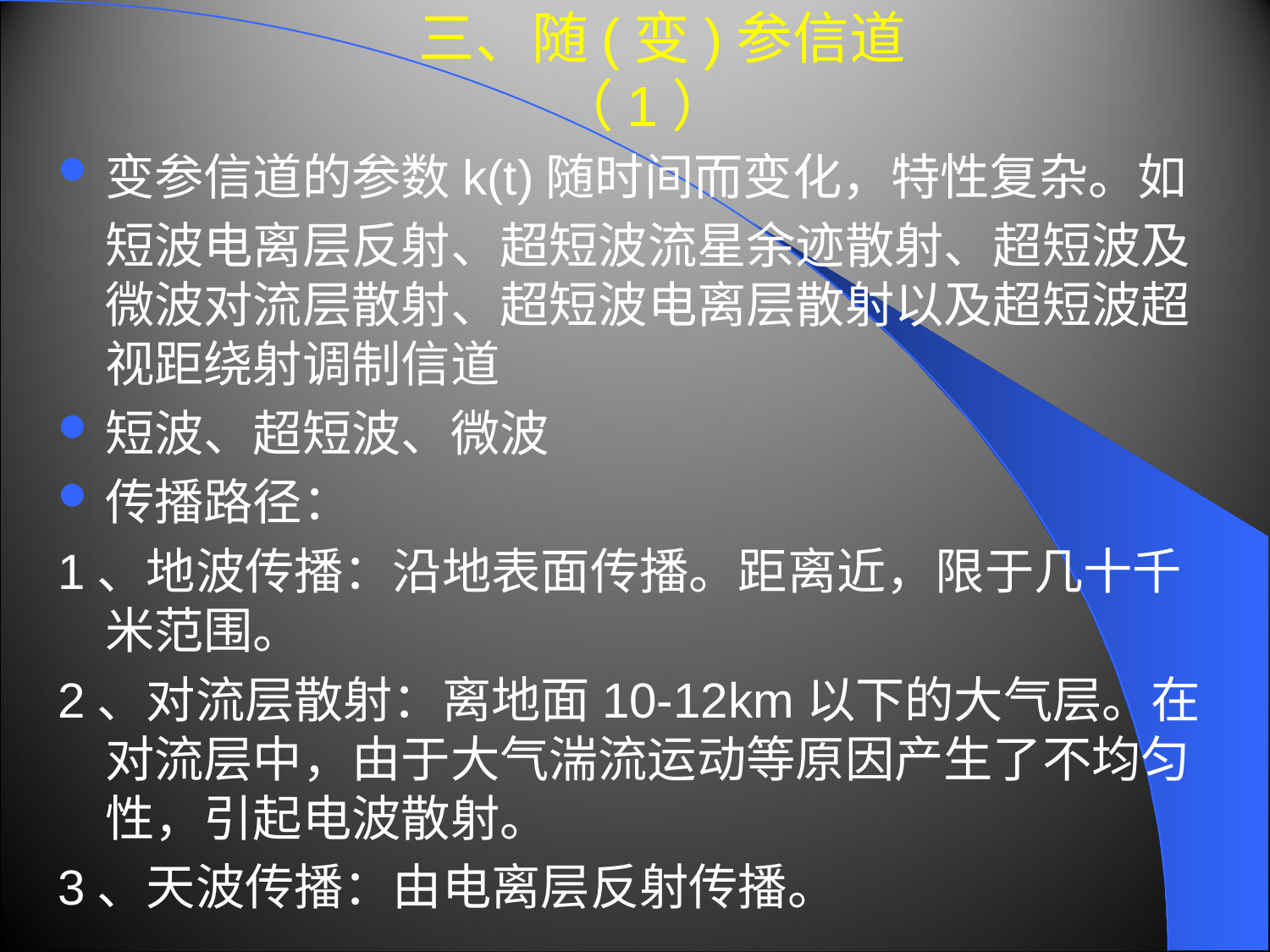

# 三、随(变)参信道（1）
变参信道的参数k(t)随时间而变化，特性复杂。如
	短波电离层反射、超短波流星余迹散射、超短波及微波对流层散射、超短波电离层散射以及超短波超视距绕射调制信道
短波、超短波、微波
传播路径：
1、地波传播：沿地表面传播。距离近，限于几十千米范围。
2、对流层散射：离地面10-12km以下的大气层。在对流层中，由于大气湍流运动等原因产生了不均匀性，引起电波散射。
3、天波传播：由电离层反射传播。